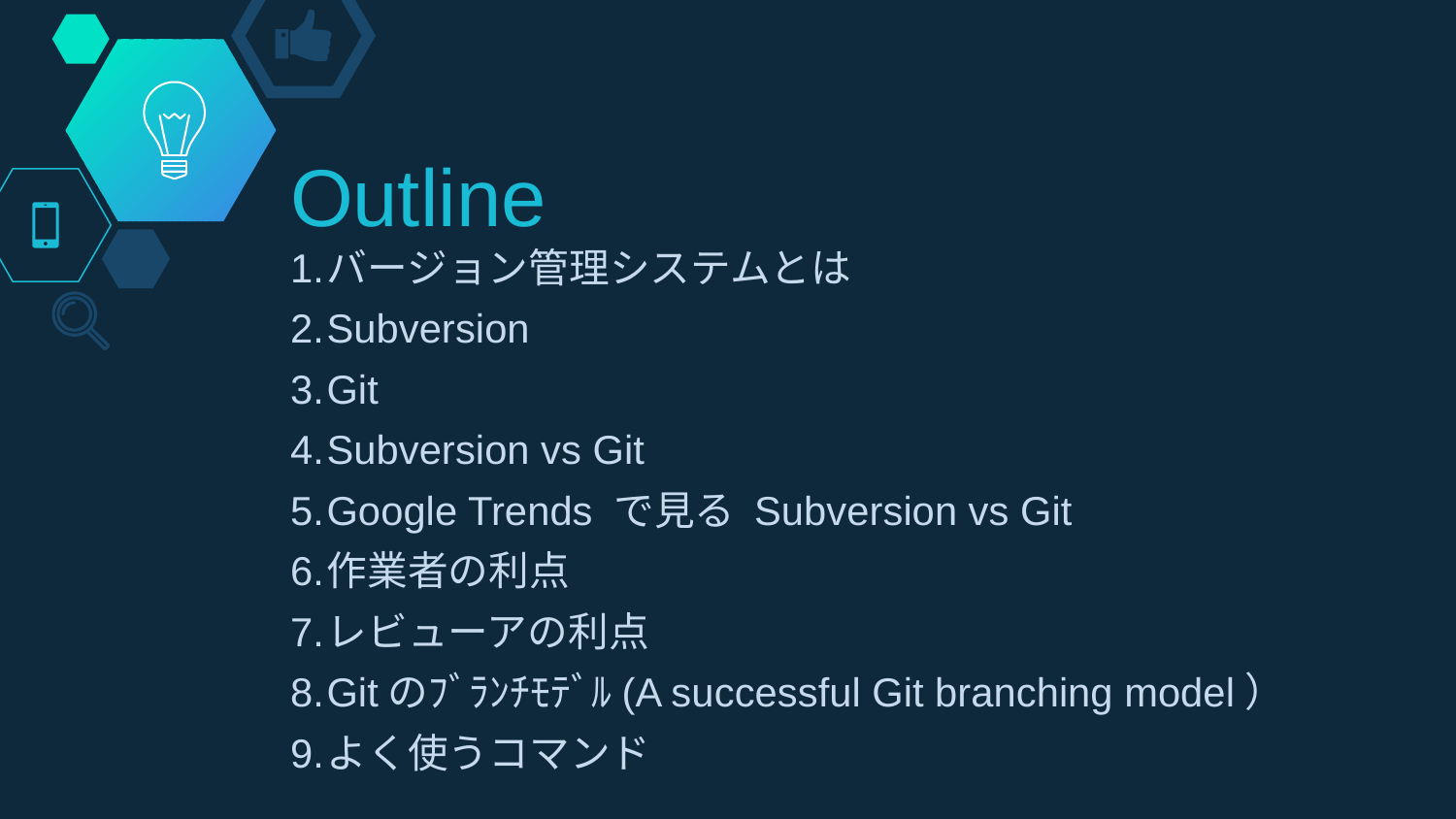

# Outline
バージョン管理システムとは
Subversion
Git
Subversion vs Git
Google Trends で見る Subversion vs Git
作業者の利点
レビューアの利点
Gitのﾌﾞﾗﾝﾁﾓﾃﾞﾙ(A successful Git branching model）
よく使うコマンド